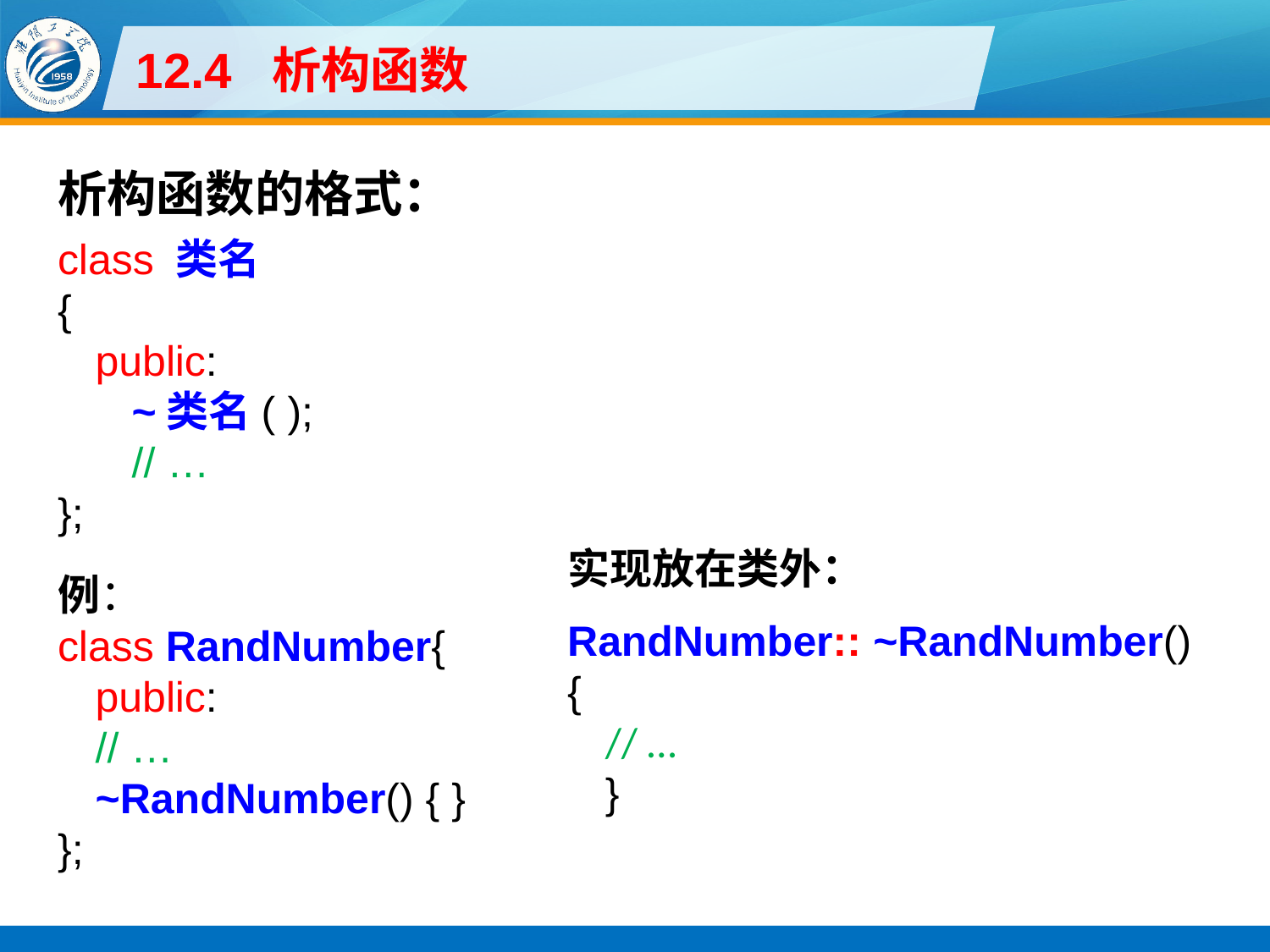

# 12.4  析构函数
析构函数的格式：
class 类名
{
public:
~类名( );
// …
};
例：
class RandNumber{
public:
// …
~RandNumber() { }
};
实现放在类外：
RandNumber:: ~RandNumber()
{
// …
}